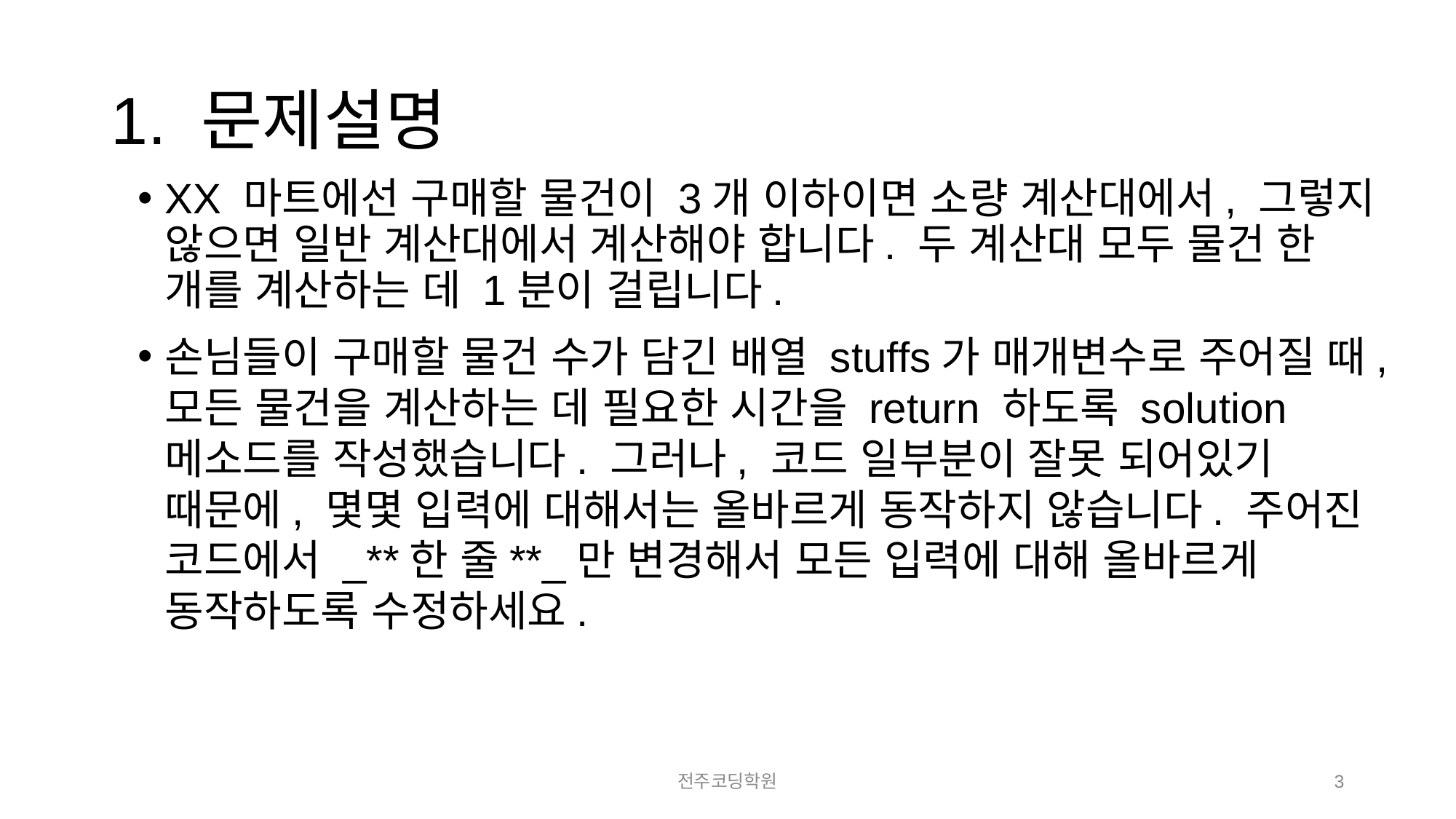

# 1. 문제설명
XX 마트에선 구매할 물건이 3개 이하이면 소량 계산대에서, 그렇지 않으면 일반 계산대에서 계산해야 합니다. 두 계산대 모두 물건 한 개를 계산하는 데 1분이 걸립니다.
손님들이 구매할 물건 수가 담긴 배열 stuffs가 매개변수로 주어질 때, 모든 물건을 계산하는 데 필요한 시간을 return 하도록 solution 메소드를 작성했습니다. 그러나, 코드 일부분이 잘못 되어있기 때문에, 몇몇 입력에 대해서는 올바르게 동작하지 않습니다. 주어진 코드에서 _**한 줄**_만 변경해서 모든 입력에 대해 올바르게 동작하도록 수정하세요.
전주코딩학원
3